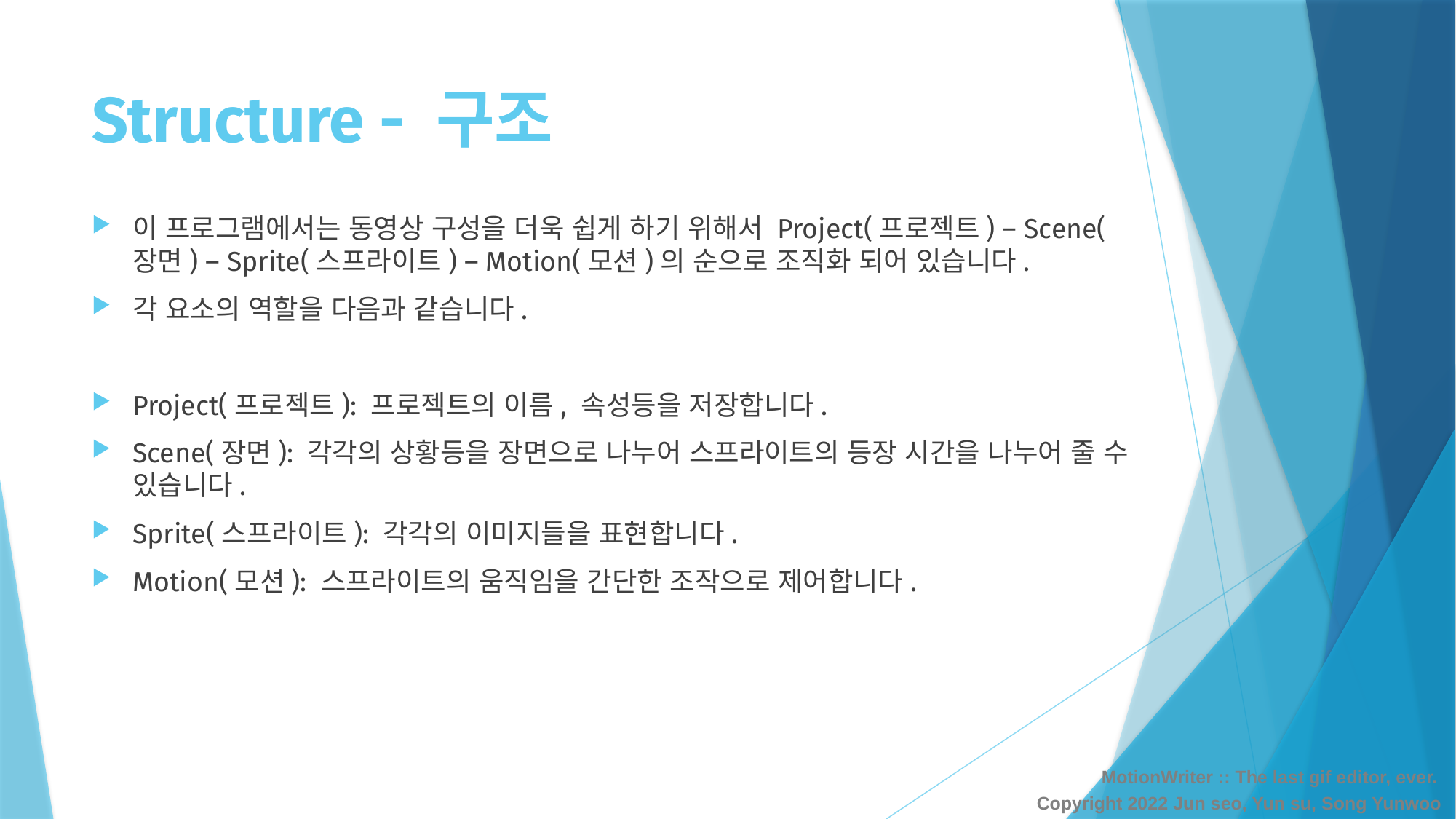

# Structure - 구조
이 프로그램에서는 동영상 구성을 더욱 쉽게 하기 위해서 Project(프로젝트) – Scene(장면) – Sprite(스프라이트) – Motion(모션)의 순으로 조직화 되어 있습니다.
각 요소의 역할을 다음과 같습니다.

Project(프로젝트): 프로젝트의 이름, 속성등을 저장합니다.
Scene(장면): 각각의 상황등을 장면으로 나누어 스프라이트의 등장 시간을 나누어 줄 수 있습니다.
Sprite(스프라이트): 각각의 이미지들을 표현합니다.
Motion(모션): 스프라이트의 움직임을 간단한 조작으로 제어합니다.